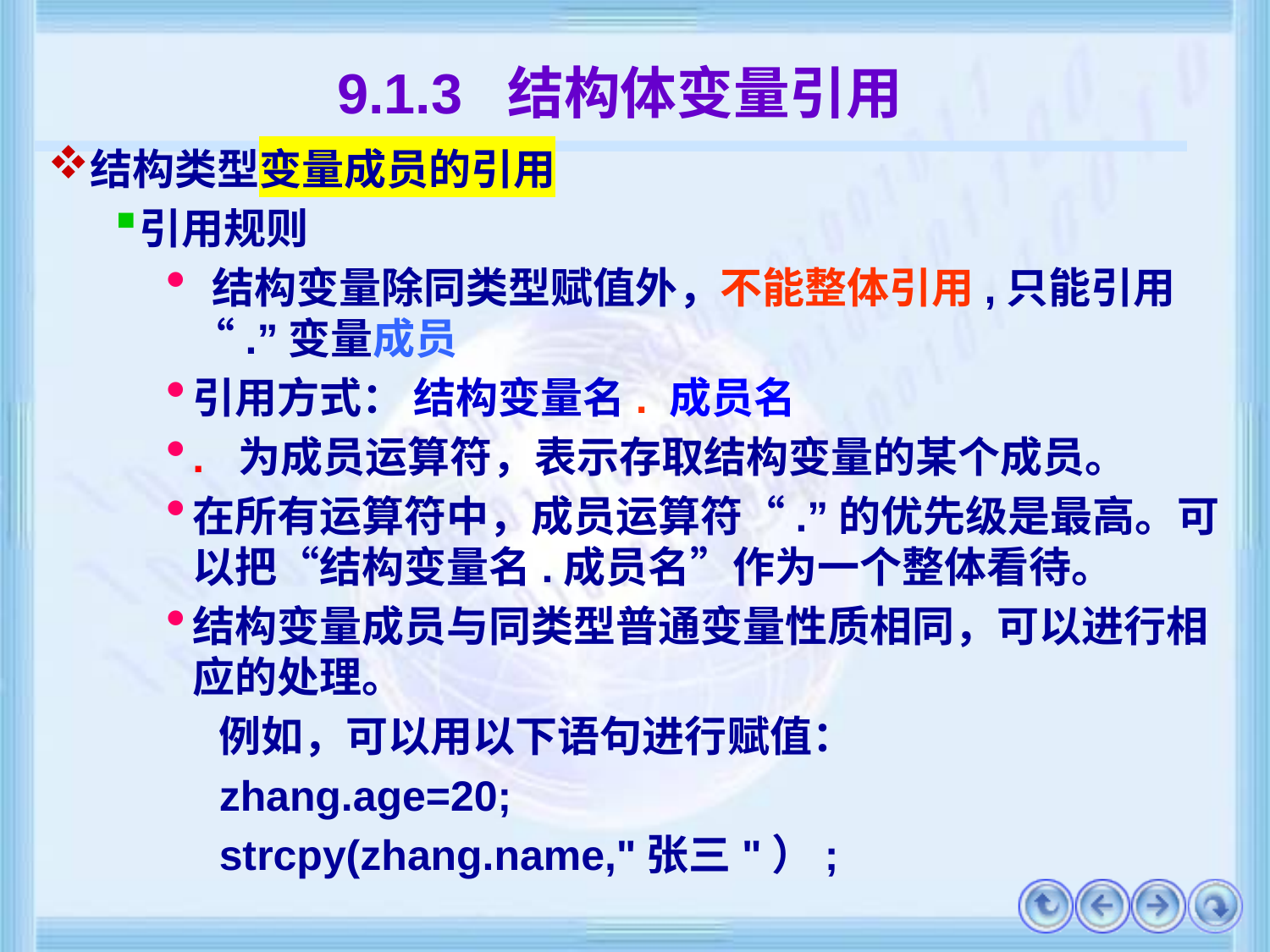

# 9.1.3  结构体变量引用
结构类型变量成员的引用
引用规则
 结构变量除同类型赋值外，不能整体引用,只能引用 “.”变量成员
引用方式： 结构变量名. 成员名
.  为成员运算符，表示存取结构变量的某个成员。
在所有运算符中，成员运算符“.”的优先级是最高。可以把“结构变量名.成员名”作为一个整体看待。
结构变量成员与同类型普通变量性质相同，可以进行相应的处理。
例如，可以用以下语句进行赋值：
zhang.age=20;
strcpy(zhang.name,"张三"）;